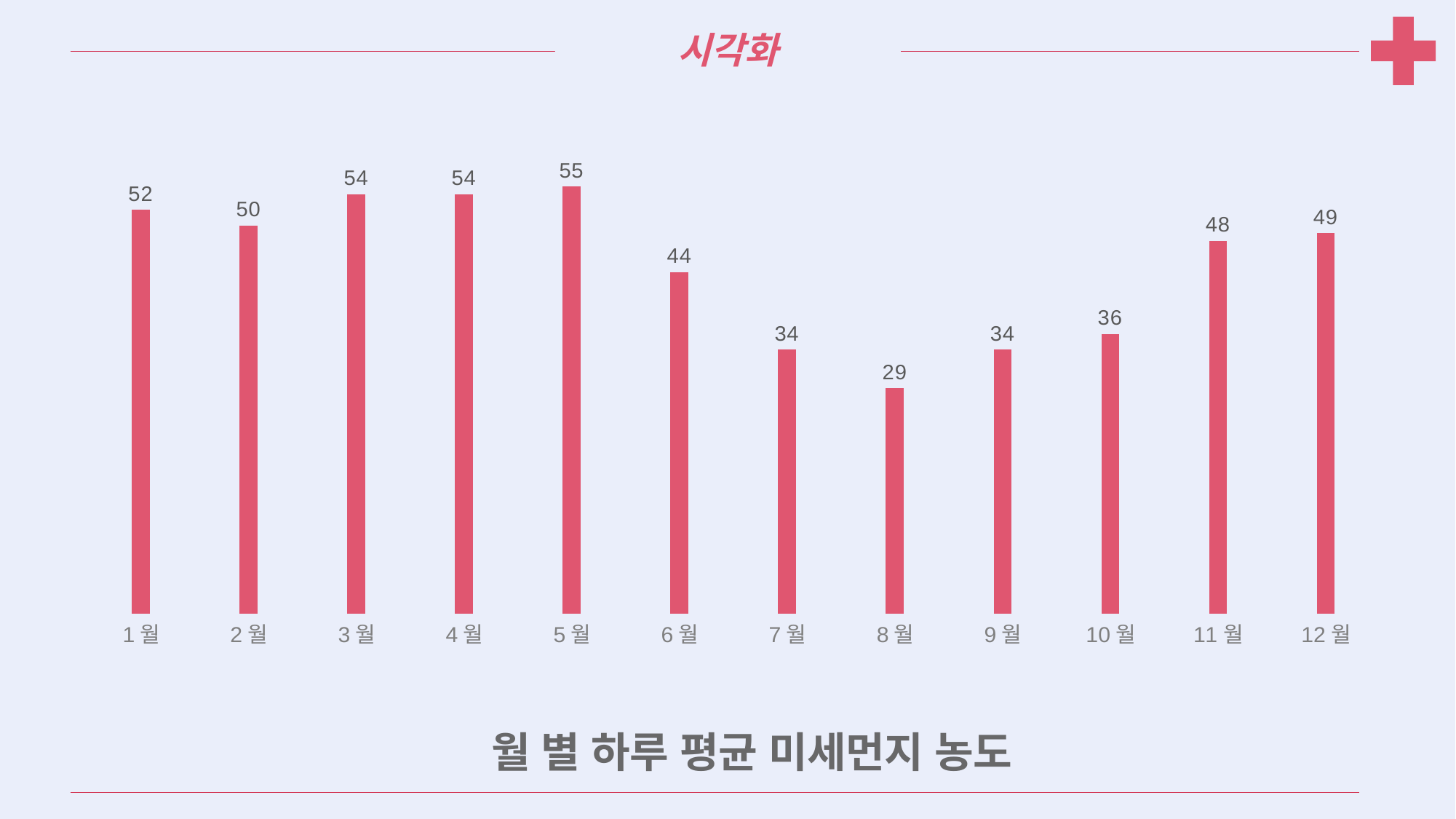

시각화

### Chart: 월 별 하루 평균 미세먼지 농도

| Category | 계열 1 |
|---|---|
| 1월 | 52.0 |
| 2월 | 50.0 |
| 3월 | 54.0 |
| 4월 | 54.0 |
| 5월 | 55.0 |
| 6월 | 44.0 |
| 7월 | 34.0 |
| 8월 | 29.0 |
| 9월 | 34.0 |
| 10월 | 36.0 |
| 11월 | 48.0 |
| 12월 | 49.0 |